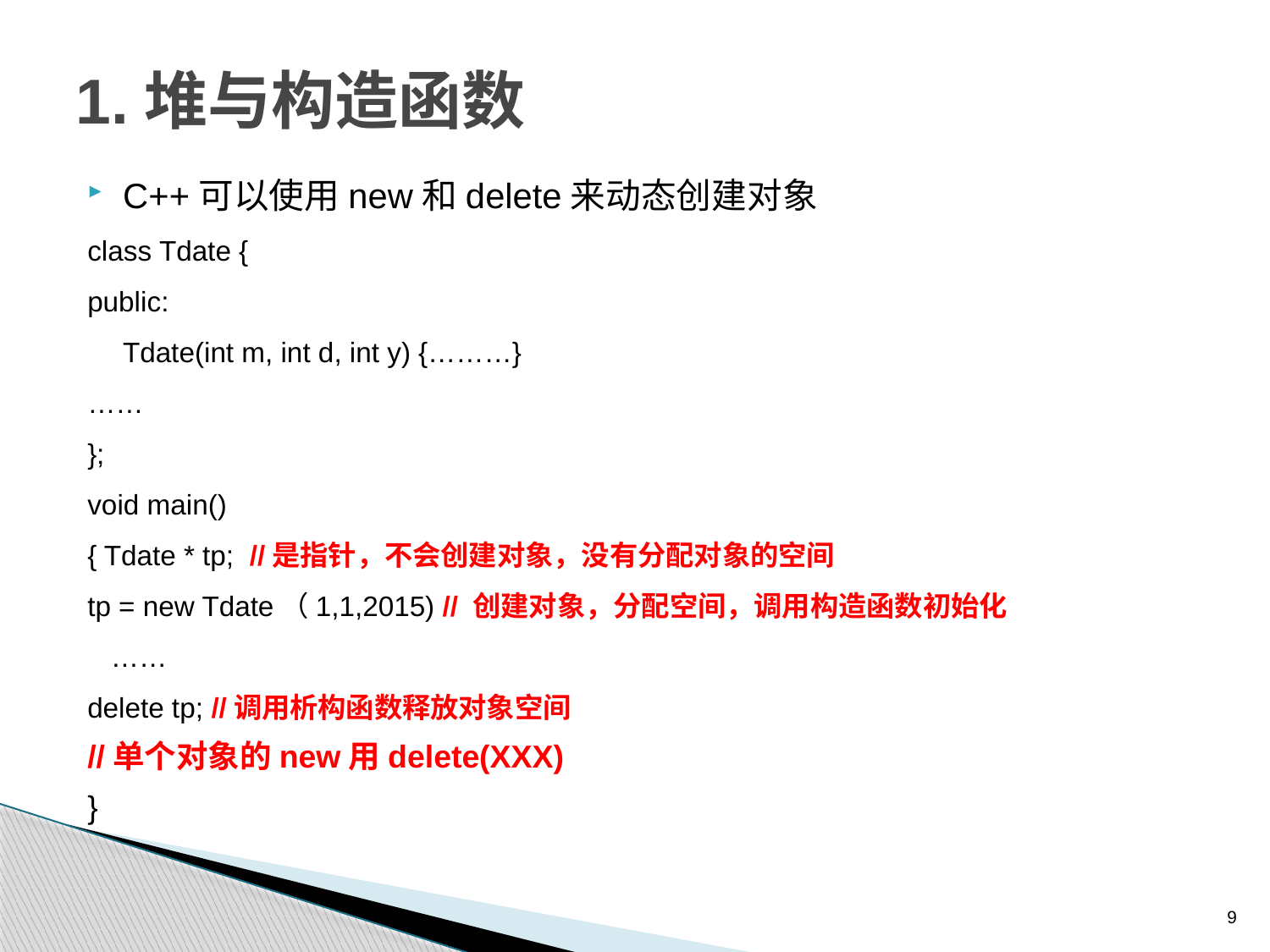

# 1.堆与构造函数
C++可以使用new和delete来动态创建对象
class Tdate {
public:
	Tdate(int m, int d, int y) {………}
……
};
void main()
{ Tdate * tp;  //是指针，不会创建对象，没有分配对象的空间
tp = new Tdate（1,1,2015) // 创建对象，分配空间，调用构造函数初始化
   ……
delete tp; //调用析构函数释放对象空间
//单个对象的new用delete(XXX)
}

9